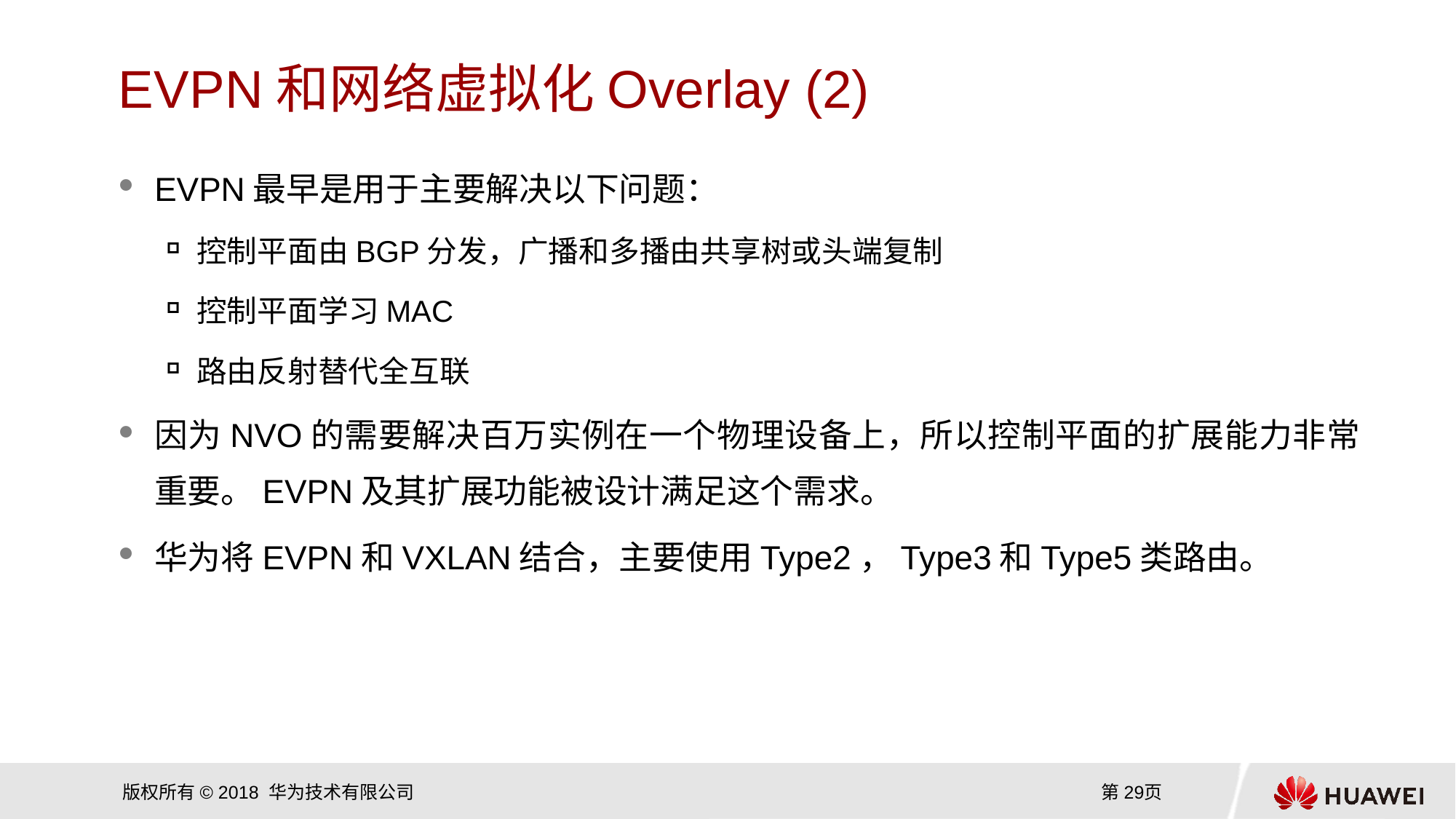

# EVPN和网络虚拟化Overlay (2)
EVPN最早是用于主要解决以下问题：
控制平面由BGP分发，广播和多播由共享树或头端复制
控制平面学习MAC
路由反射替代全互联
因为NVO的需要解决百万实例在一个物理设备上，所以控制平面的扩展能力非常重要。EVPN及其扩展功能被设计满足这个需求。
华为将EVPN和VXLAN结合，主要使用Type2，Type3和Type5类路由。